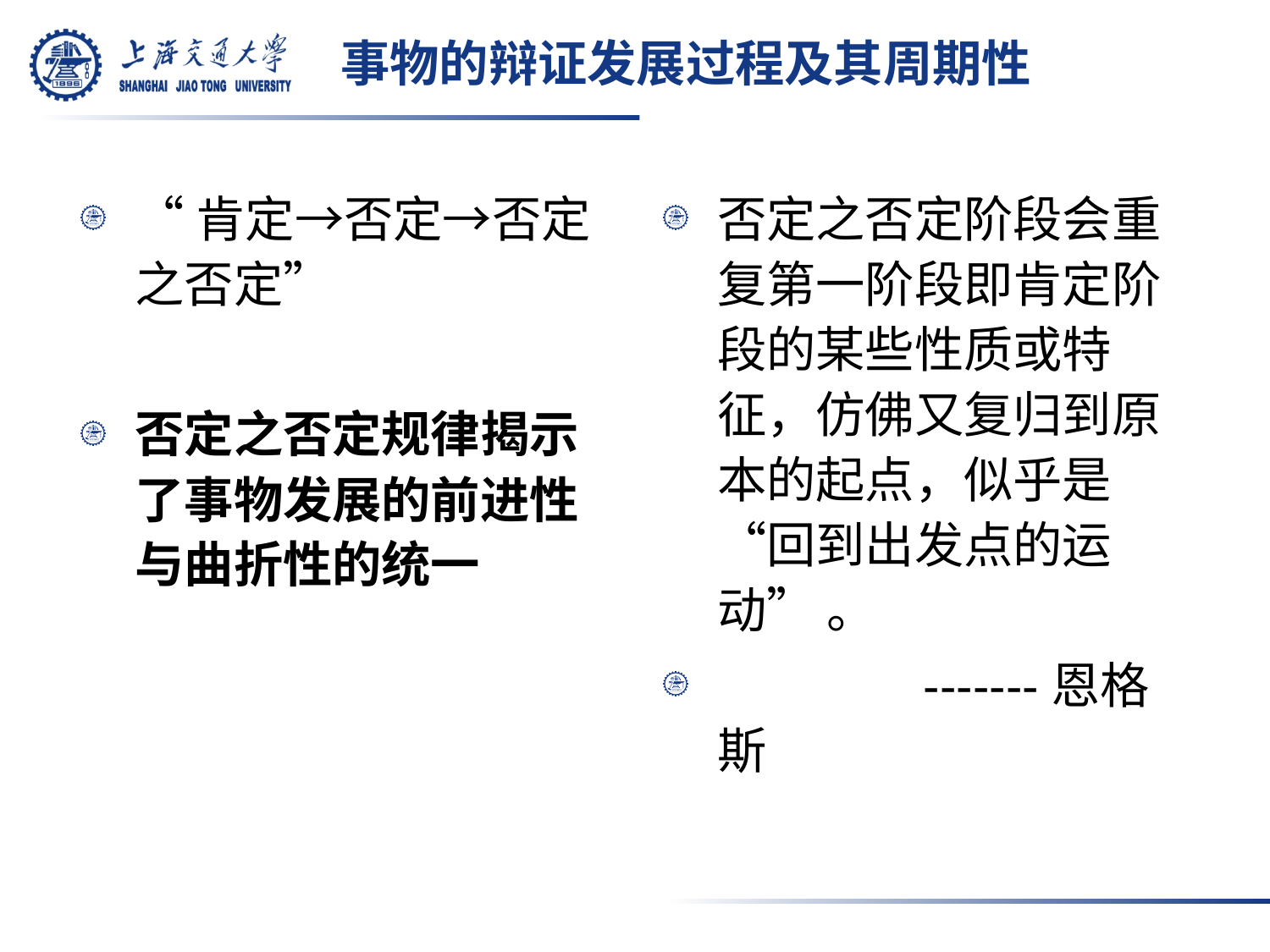

# 事物的辩证发展过程及其周期性
“肯定→否定→否定之否定”

否定之否定规律揭示了事物发展的前进性与曲折性的统一

否定之否定阶段会重复第一阶段即肯定阶段的某些性质或特征，仿佛又复归到原本的起点，似乎是“回到出发点的运动” 。
               -------恩格斯